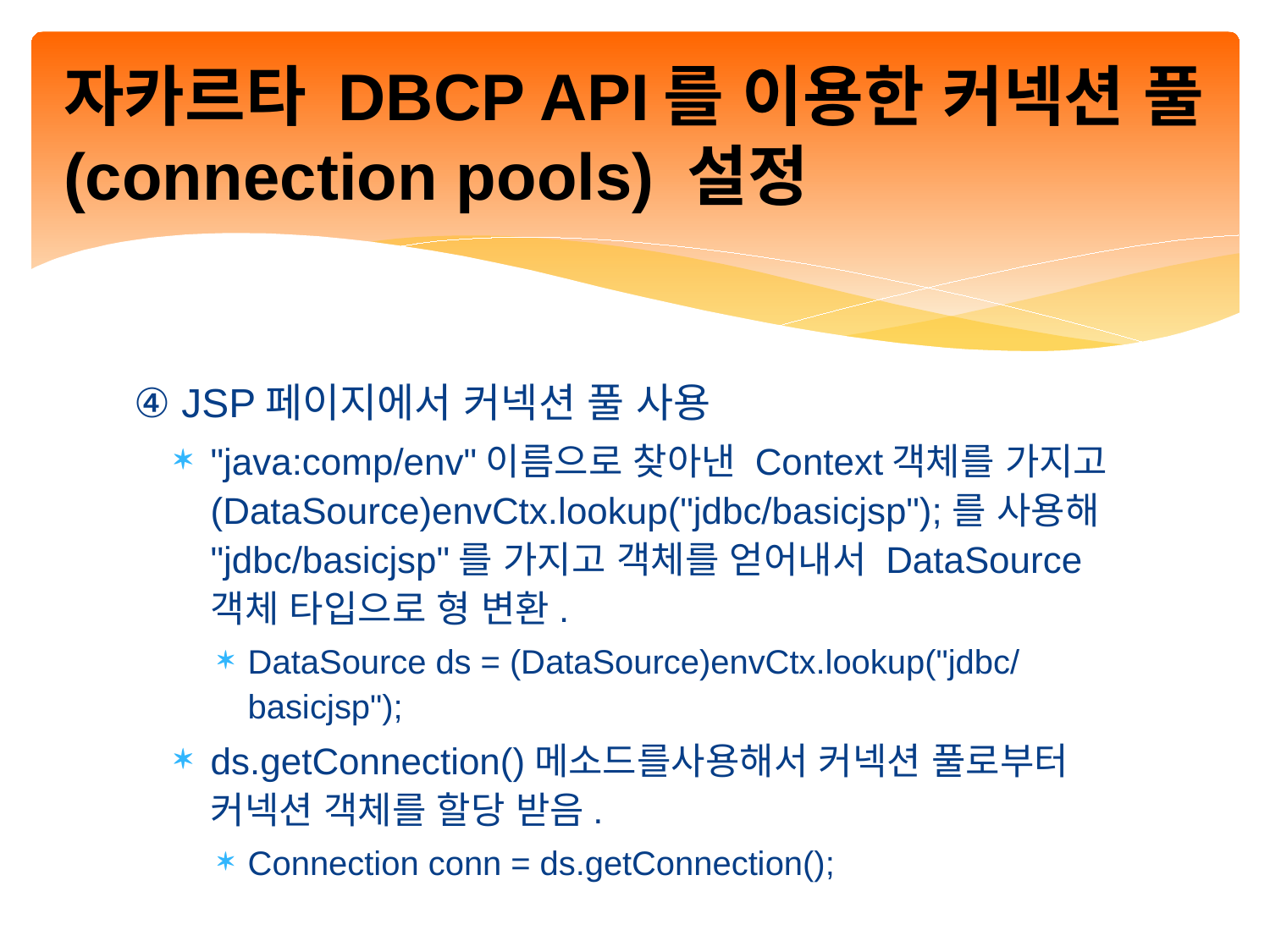

# 자카르타 DBCP API를 이용한 커넥션 풀(connection pools) 설정
④ JSP페이지에서 커넥션 풀 사용
"java:comp/env"이름으로 찾아낸 Context객체를 가지고 (DataSource)envCtx.lookup("jdbc/basicjsp");를 사용해 "jdbc/basicjsp"를 가지고 객체를 얻어내서 DataSource객체 타입으로 형 변환.
DataSource ds = (DataSource)envCtx.lookup("jdbc/basicjsp");
ds.getConnection()메소드를사용해서 커넥션 풀로부터 커넥션 객체를 할당 받음.
Connection conn = ds.getConnection();